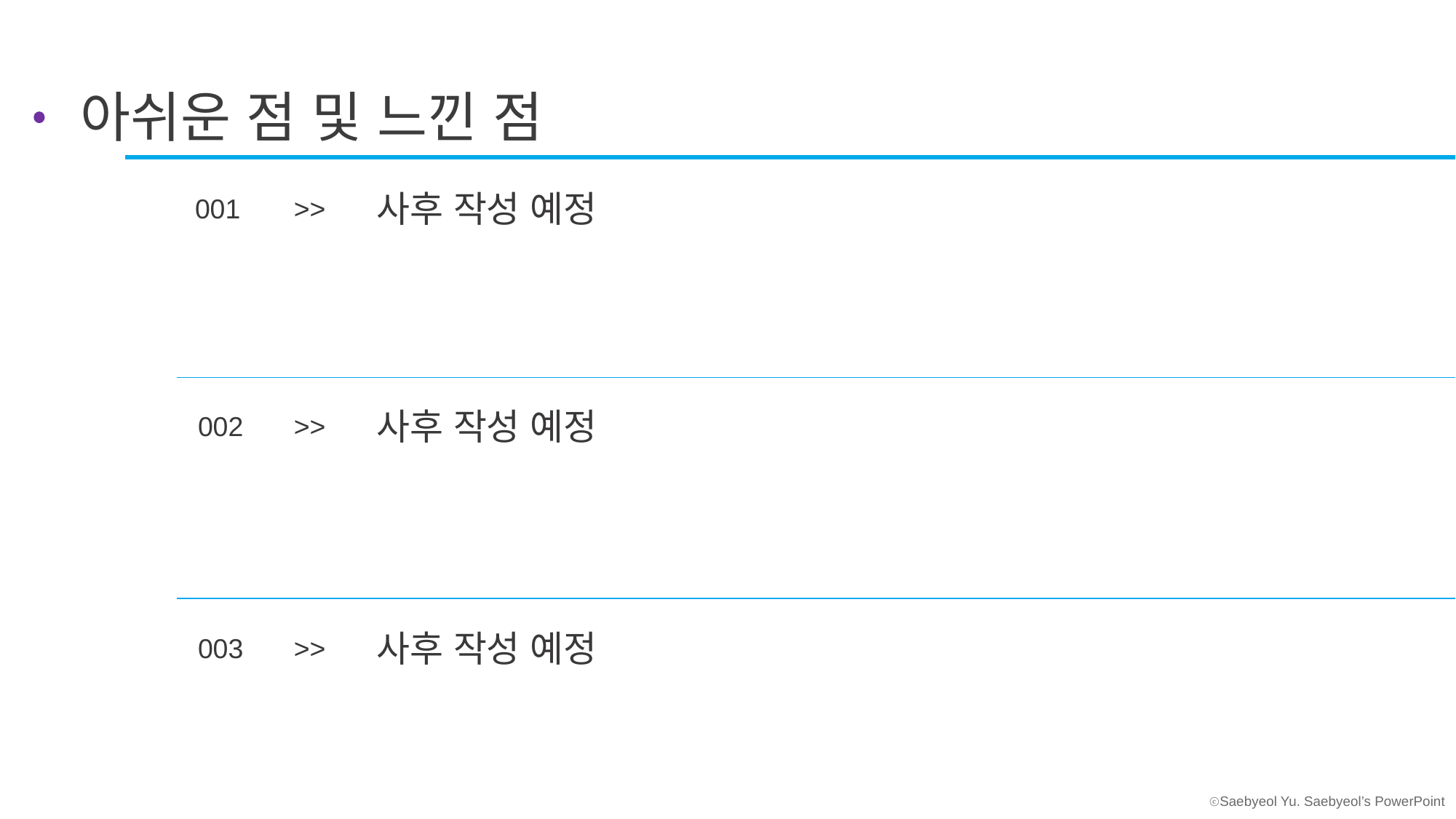

아쉬운 점 및 느낀 점

사후 작성 예정
001
>>
사후 작성 예정
002
>>
사후 작성 예정
003
>>